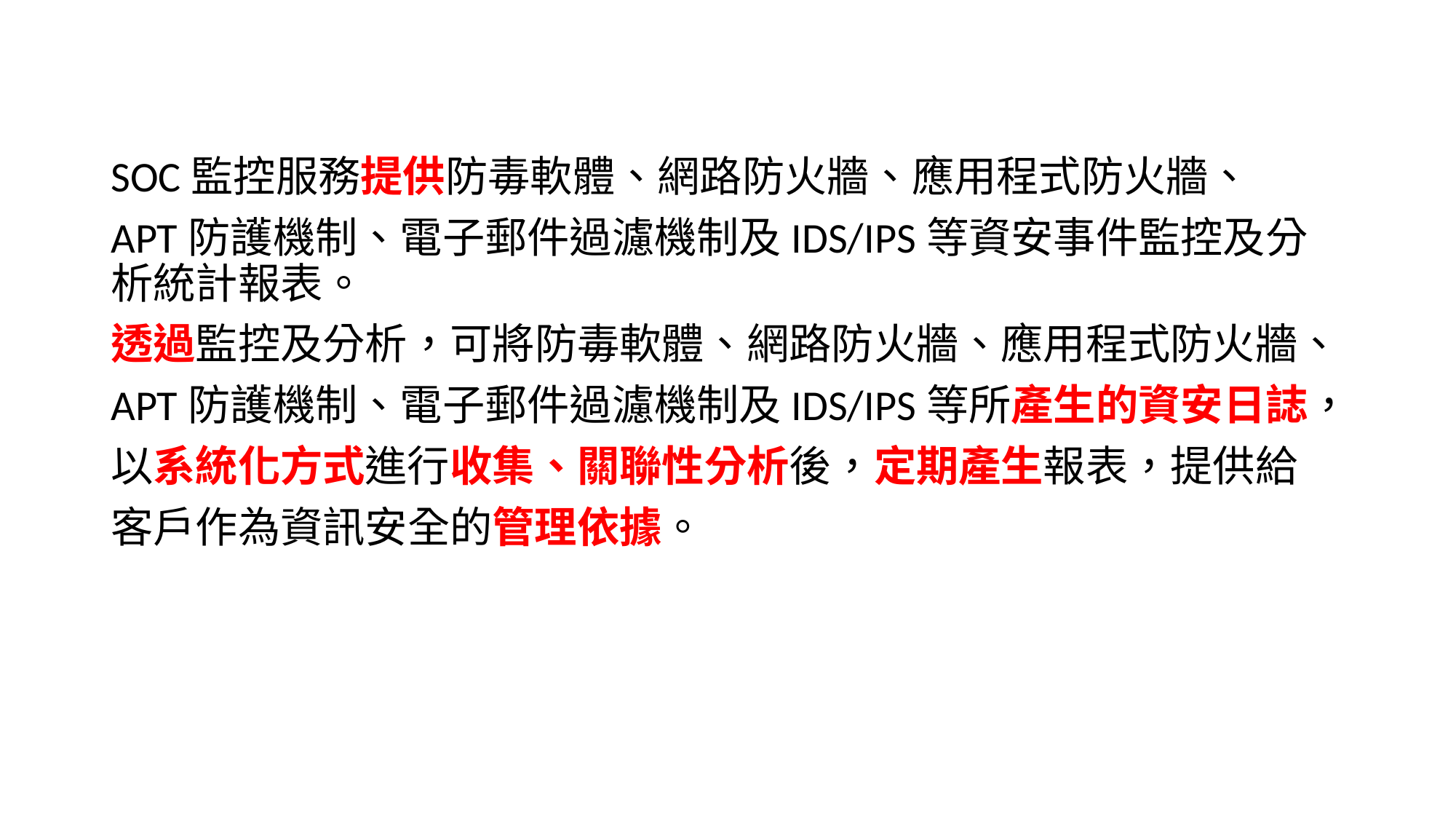

SOC監控服務提供防毒軟體、網路防火牆、應用程式防火牆、
APT防護機制、電子郵件過濾機制及IDS/IPS等資安事件監控及分析統計報表。
透過監控及分析，可將防毒軟體、網路防火牆、應用程式防火牆、
APT防護機制、電子郵件過濾機制及IDS/IPS等所產生的資安日誌，
以系統化方式進行收集、關聯性分析後，定期產生報表，提供給
客戶作為資訊安全的管理依據。